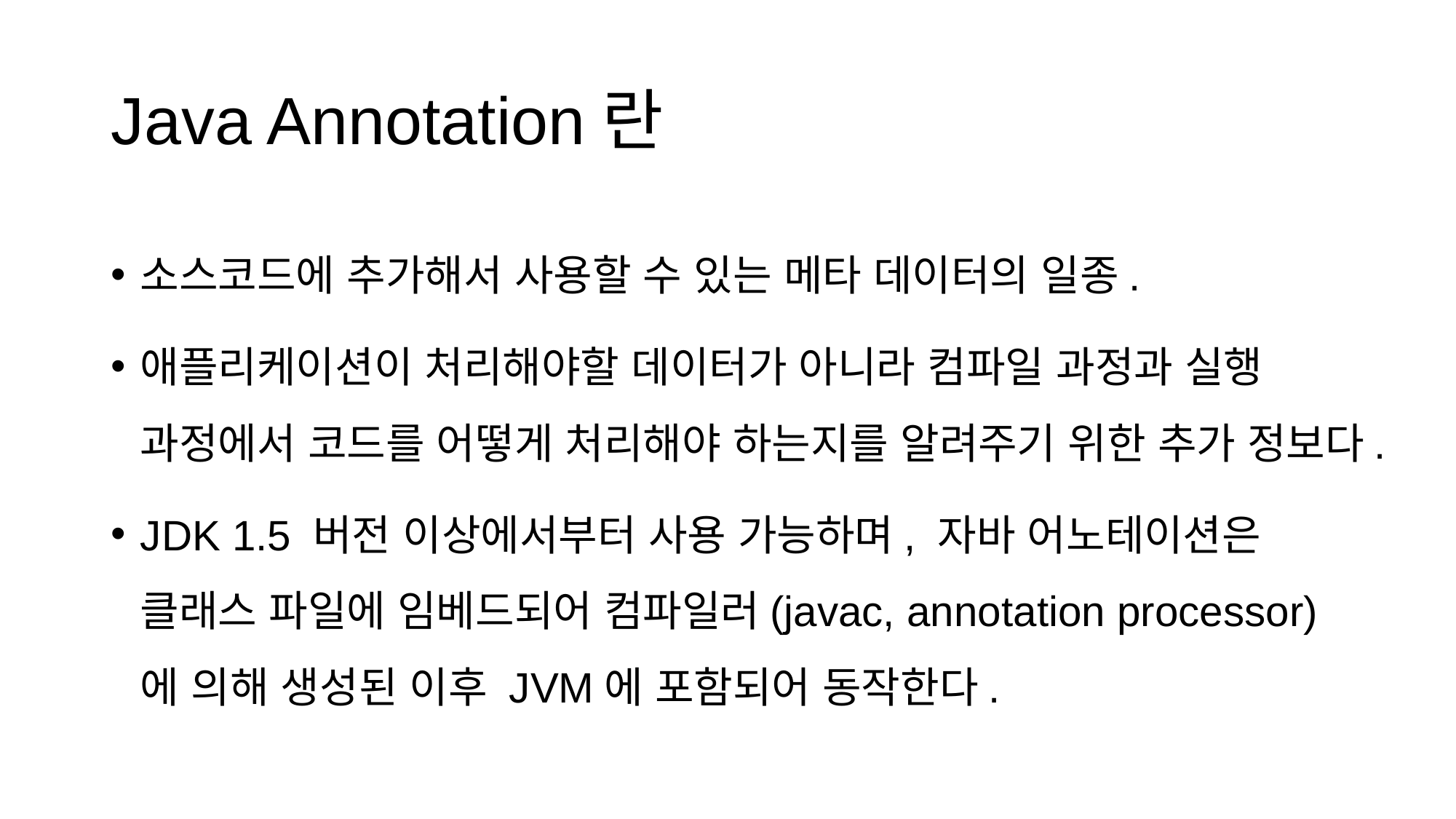

# Java Annotation란
소스코드에 추가해서 사용할 수 있는 메타 데이터의 일종.
애플리케이션이 처리해야할 데이터가 아니라 컴파일 과정과 실행 과정에서 코드를 어떻게 처리해야 하는지를 알려주기 위한 추가 정보다.
JDK 1.5 버전 이상에서부터 사용 가능하며, 자바 어노테이션은 클래스 파일에 임베드되어 컴파일러(javac, annotation processor)에 의해 생성된 이후 JVM에 포함되어 동작한다.